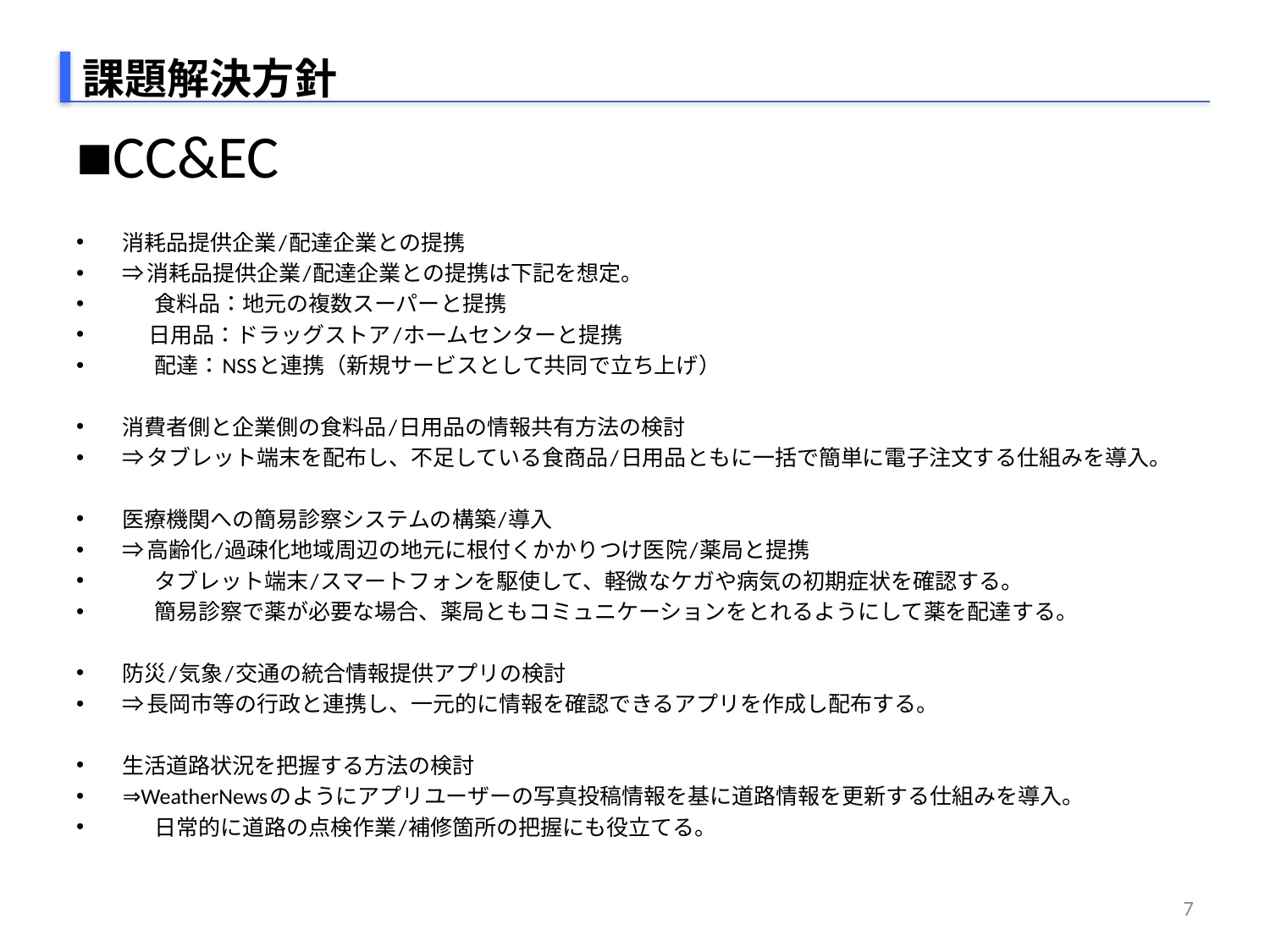

# ■CC&EC
課題解決方針

消耗品提供企業/配達企業との提携
⇒消耗品提供企業/配達企業との提携は下記を想定。
　  食料品：地元の複数スーパーと提携
     日用品：ドラッグストア/ホームセンターと提携
　  配達：NSSと連携（新規サービスとして共同で立ち上げ）

消費者側と企業側の食料品/日用品の情報共有方法の検討
⇒タブレット端末を配布し、不足している食商品/日用品ともに一括で簡単に電子注文する仕組みを導入。

医療機関への簡易診察システムの構築/導入
⇒高齢化/過疎化地域周辺の地元に根付くかかりつけ医院/薬局と提携
　  タブレット端末/スマートフォンを駆使して、軽微なケガや病気の初期症状を確認する。
　  簡易診察で薬が必要な場合、薬局ともコミュニケーションをとれるようにして薬を配達する。

防災/気象/交通の統合情報提供アプリの検討
⇒長岡市等の行政と連携し、一元的に情報を確認できるアプリを作成し配布する。

生活道路状況を把握する方法の検討
⇒WeatherNewsのようにアプリユーザーの写真投稿情報を基に道路情報を更新する仕組みを導入。
　  日常的に道路の点検作業/補修箇所の把握にも役立てる。

7